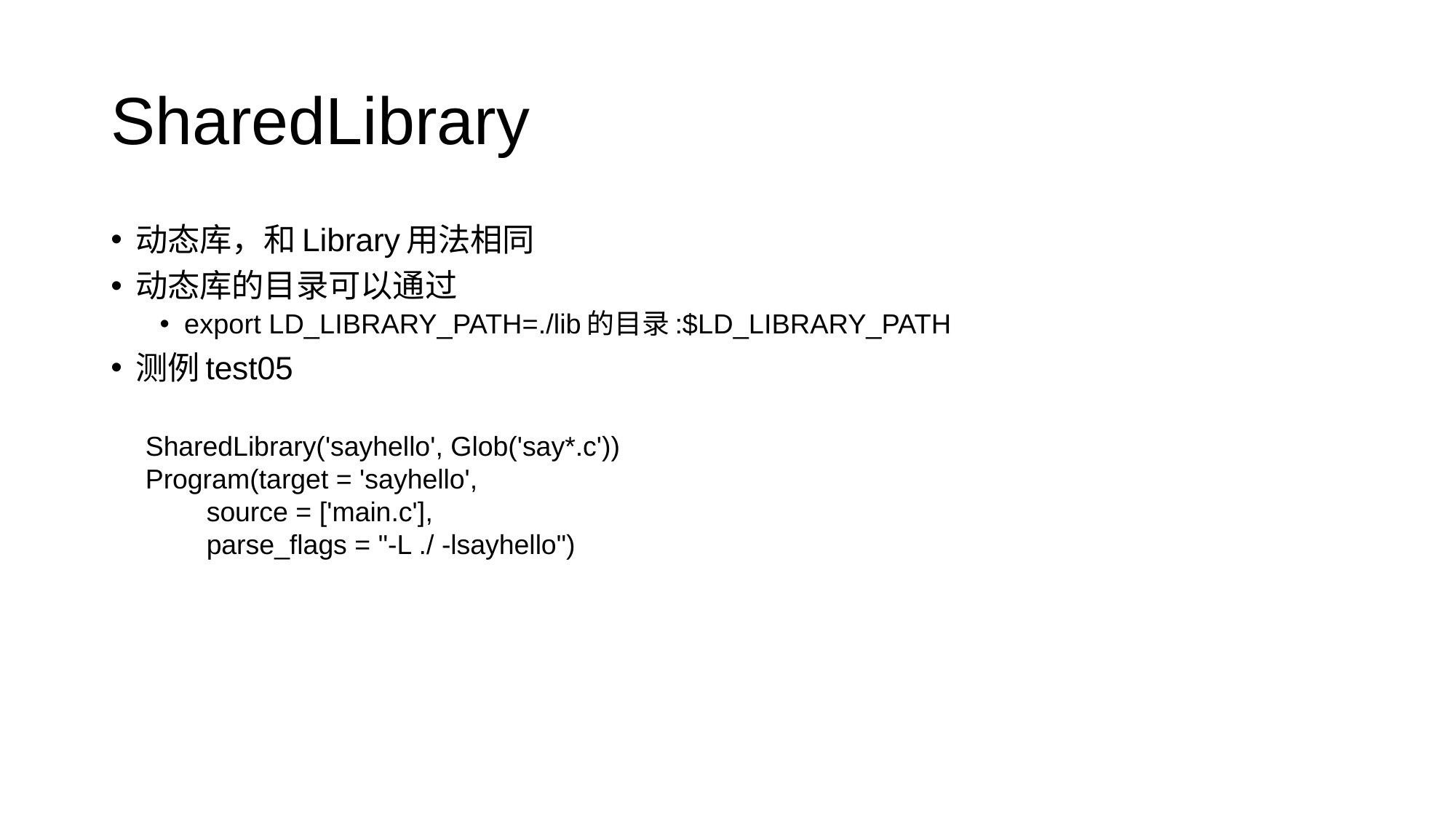

# SharedLibrary
动态库，和Library用法相同
动态库的目录可以通过
export LD_LIBRARY_PATH=./lib的目录:$LD_LIBRARY_PATH
测例test05

SharedLibrary('sayhello', Glob('say*.c'))
Program(target = 'sayhello',
        source = ['main.c'],
        parse_flags = "-L ./ -lsayhello")